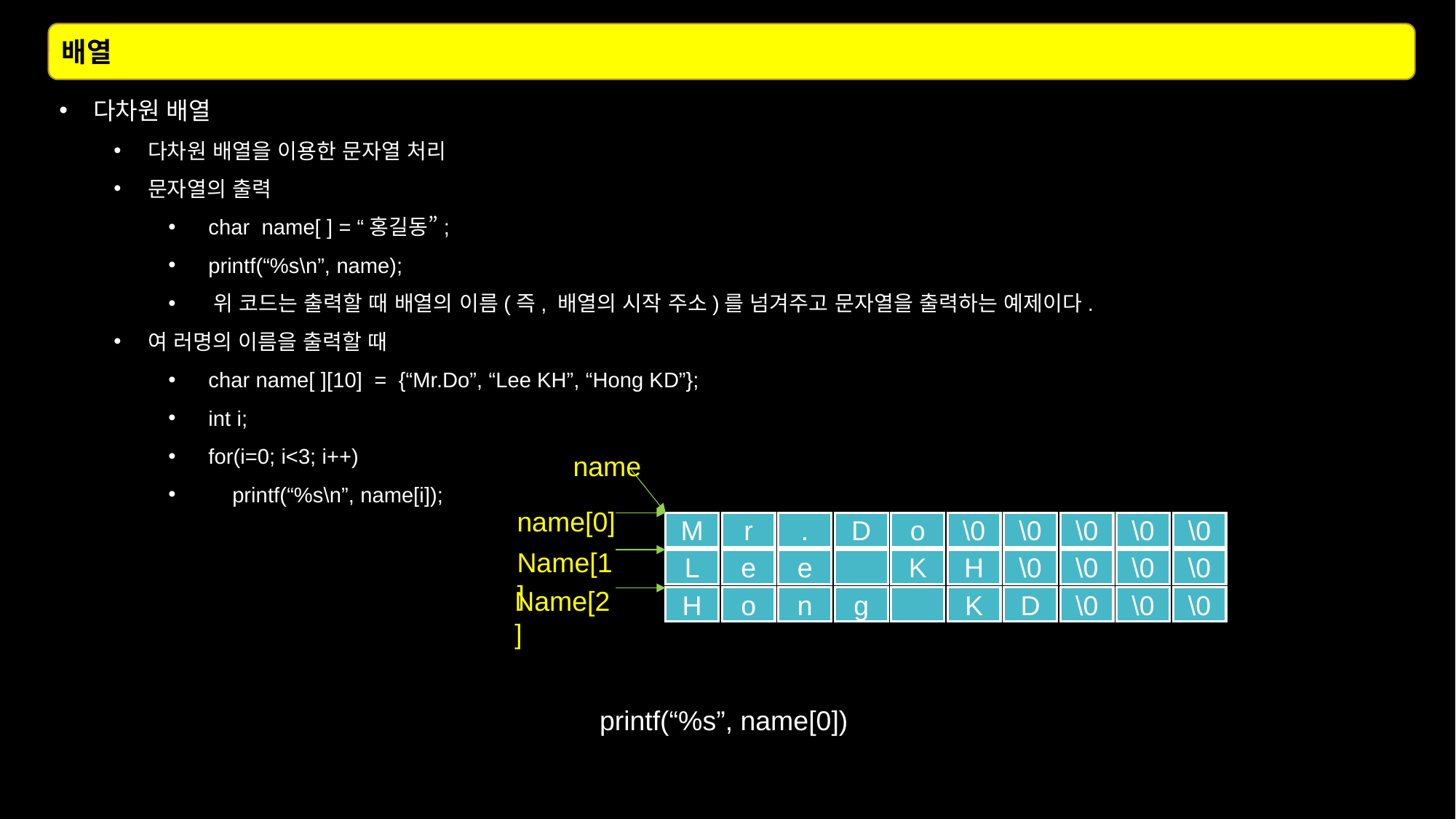

배열
다차원 배열
다차원 배열을 이용한 문자열 처리
문자열의 출력
 char  name[ ] = “홍길동”;
 printf(“%s\n”, name);
 위 코드는 출력할 때 배열의 이름(즉, 배열의 시작 주소)를 넘겨주고 문자열을 출력하는 예제이다.
여 러명의 이름을 출력할 때
 char name[ ][10]  =  {“Mr.Do”, “Lee KH”, “Hong KD”};
 int i;
 for(i=0; i<3; i++)
     printf(“%s\n”, name[i]);
name
name[0]
M
r
.
D
o
\0
\0
\0
\0
\0
L
e
e

K
H
\0
\0
\0
\0
H
o
n
g

K
D
\0
\0
\0
Name[1]
Name[2]
printf(“%s”, name[0])